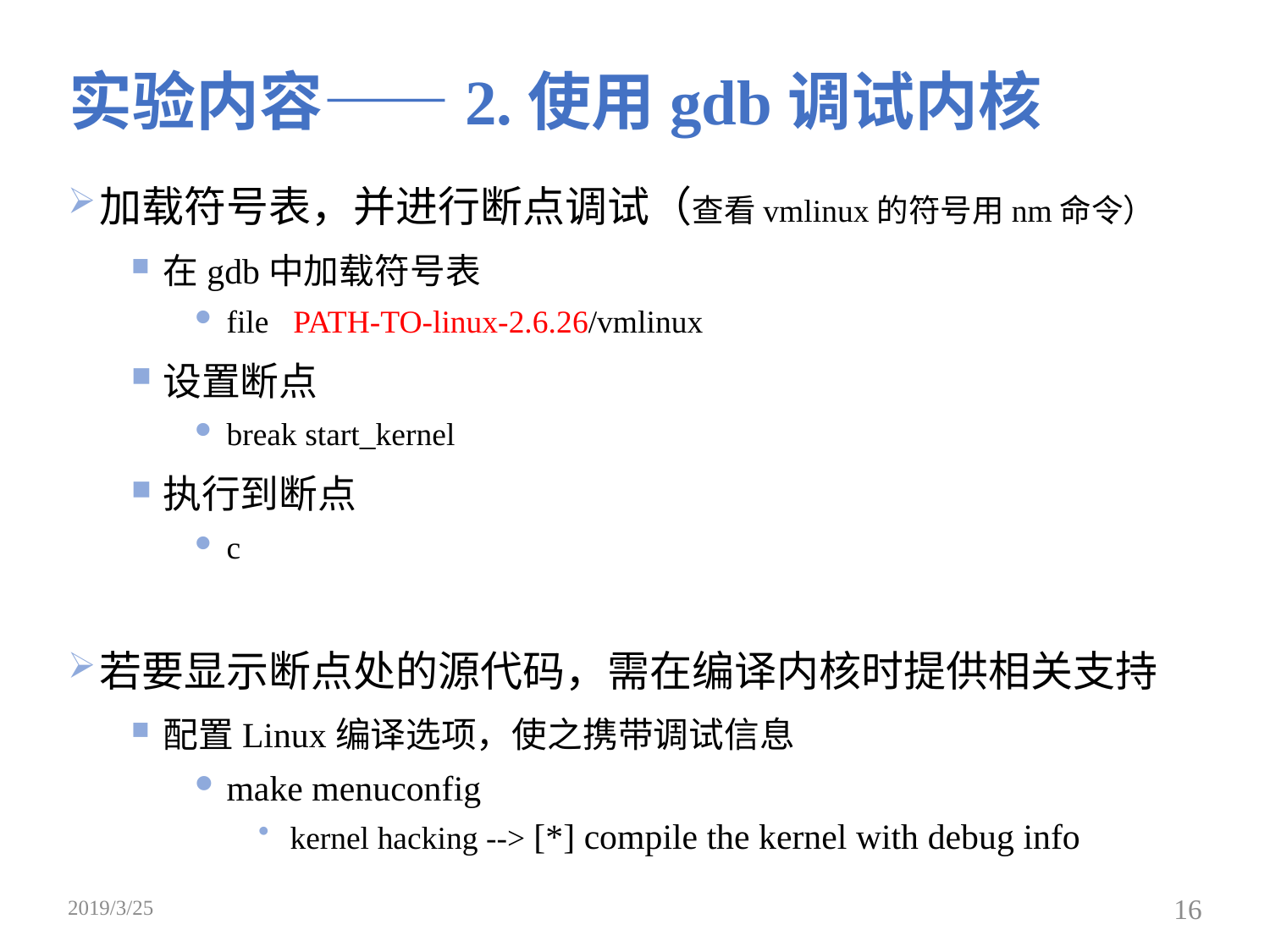

# 实验内容——2.使用gdb调试内核
加载符号表，并进行断点调试（查看vmlinux的符号用nm命令）
在gdb中加载符号表
file   PATH-TO-linux-2.6.26/vmlinux
设置断点
break start_kernel
执行到断点
c

若要显示断点处的源代码，需在编译内核时提供相关支持
配置Linux编译选项，使之携带调试信息
make menuconfig
kernel hacking --> [*] compile the kernel with debug info
2019/3/25
16